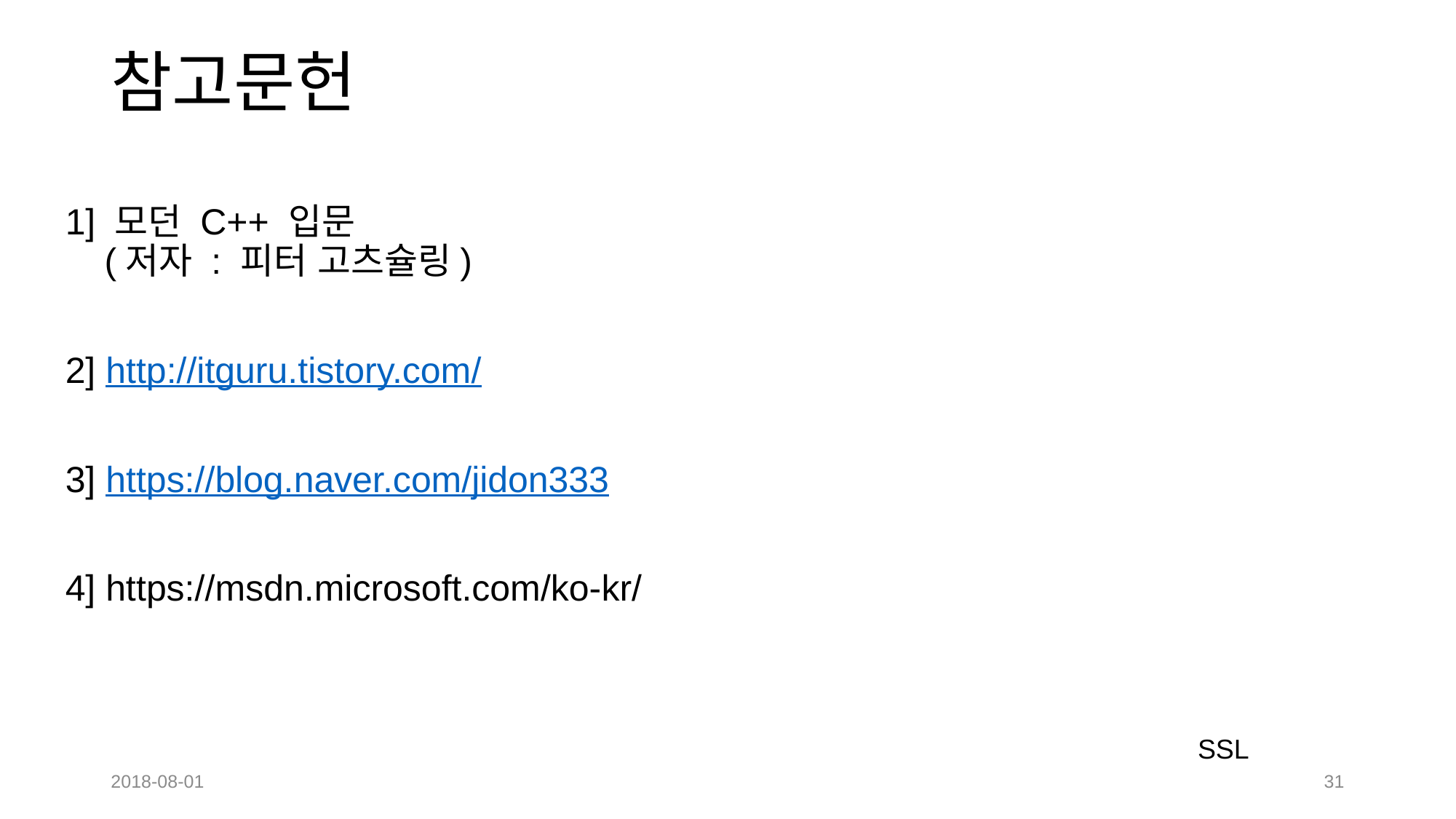

# 참고문헌

1] 모던 C++ 입문
   (저자 : 피터 고츠슐링)

2] http://itguru.tistory.com/

3] https://blog.naver.com/jidon333

4] https://msdn.microsoft.com/ko-kr/
2018-08-01
31